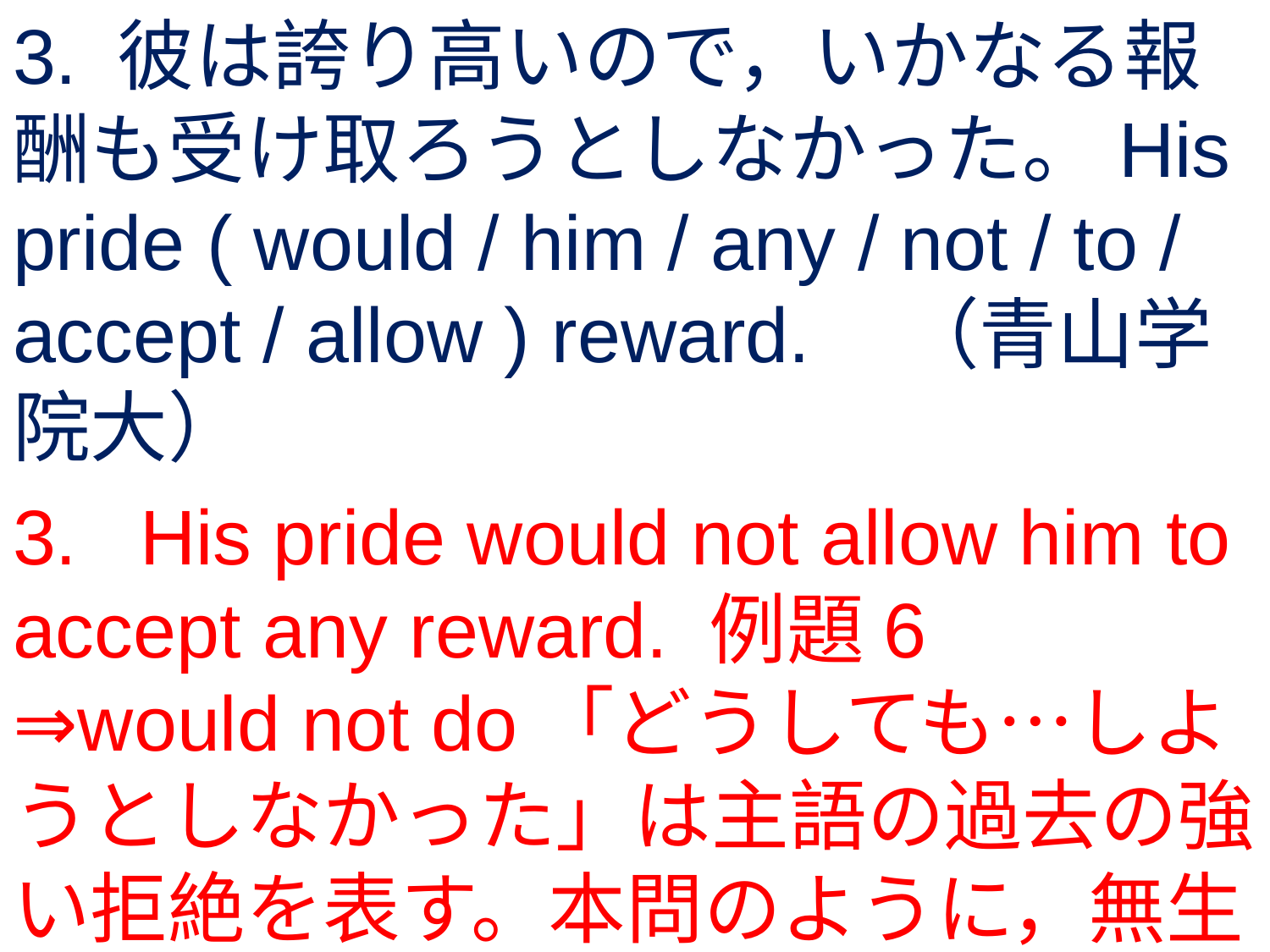

# 3. 彼は誇り高いので，いかなる報酬も受け取ろうとしなかった。His pride ( would / him / any / not / to / accept / allow ) reward.	（青山学院大）
3.	His pride would not allow him to accept any reward. 例題6	⇒would not do「どうしても…しようとしなかった」は主語の過去の強い拒絶を表す。本問のように，無生物が主語でも用いる。例題39参照。